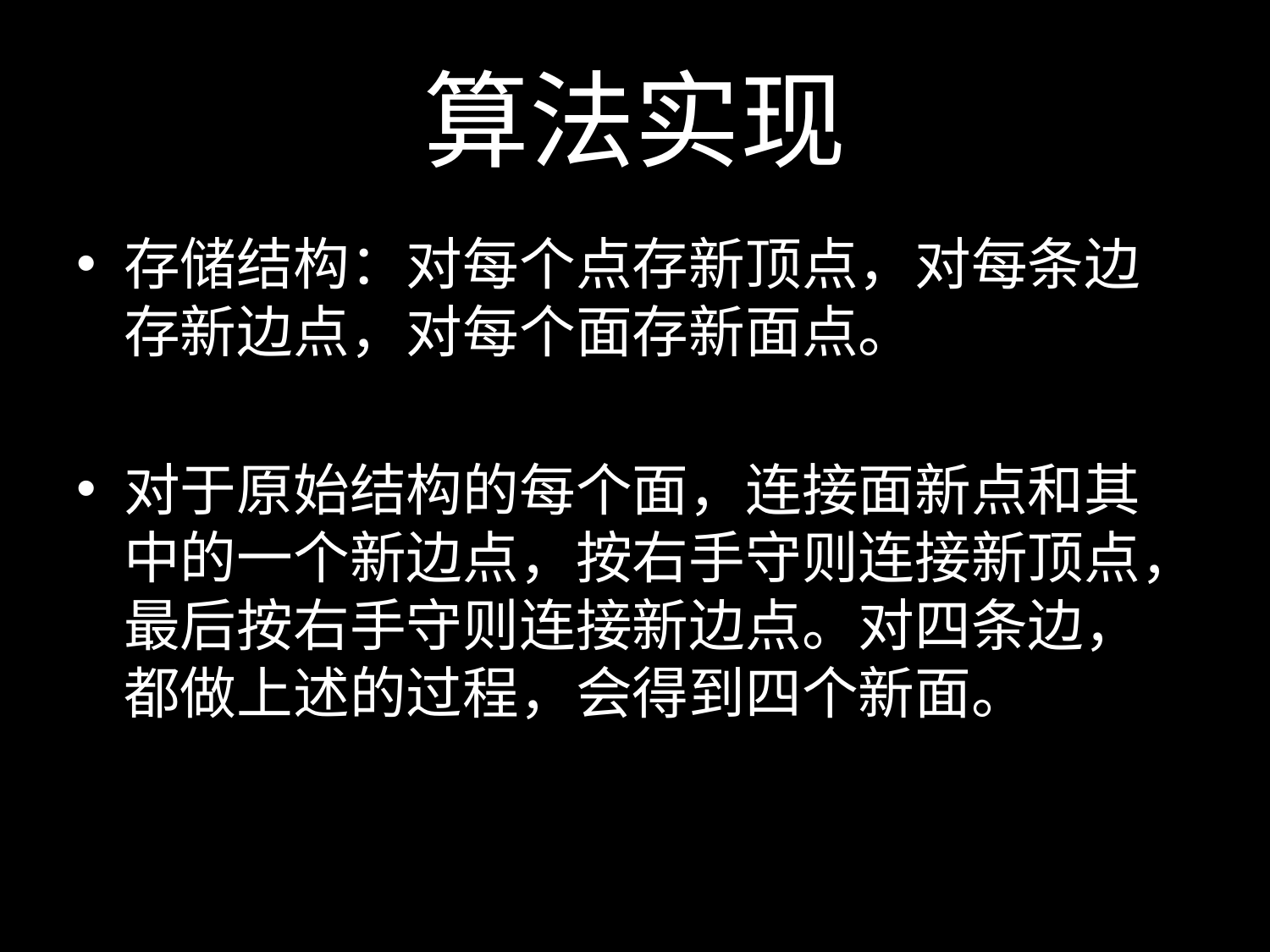

# 算法实现
存储结构：对每个点存新顶点，对每条边存新边点，对每个面存新面点。

对于原始结构的每个面，连接面新点和其中的一个新边点，按右手守则连接新顶点，最后按右手守则连接新边点。对四条边，都做上述的过程，会得到四个新面。